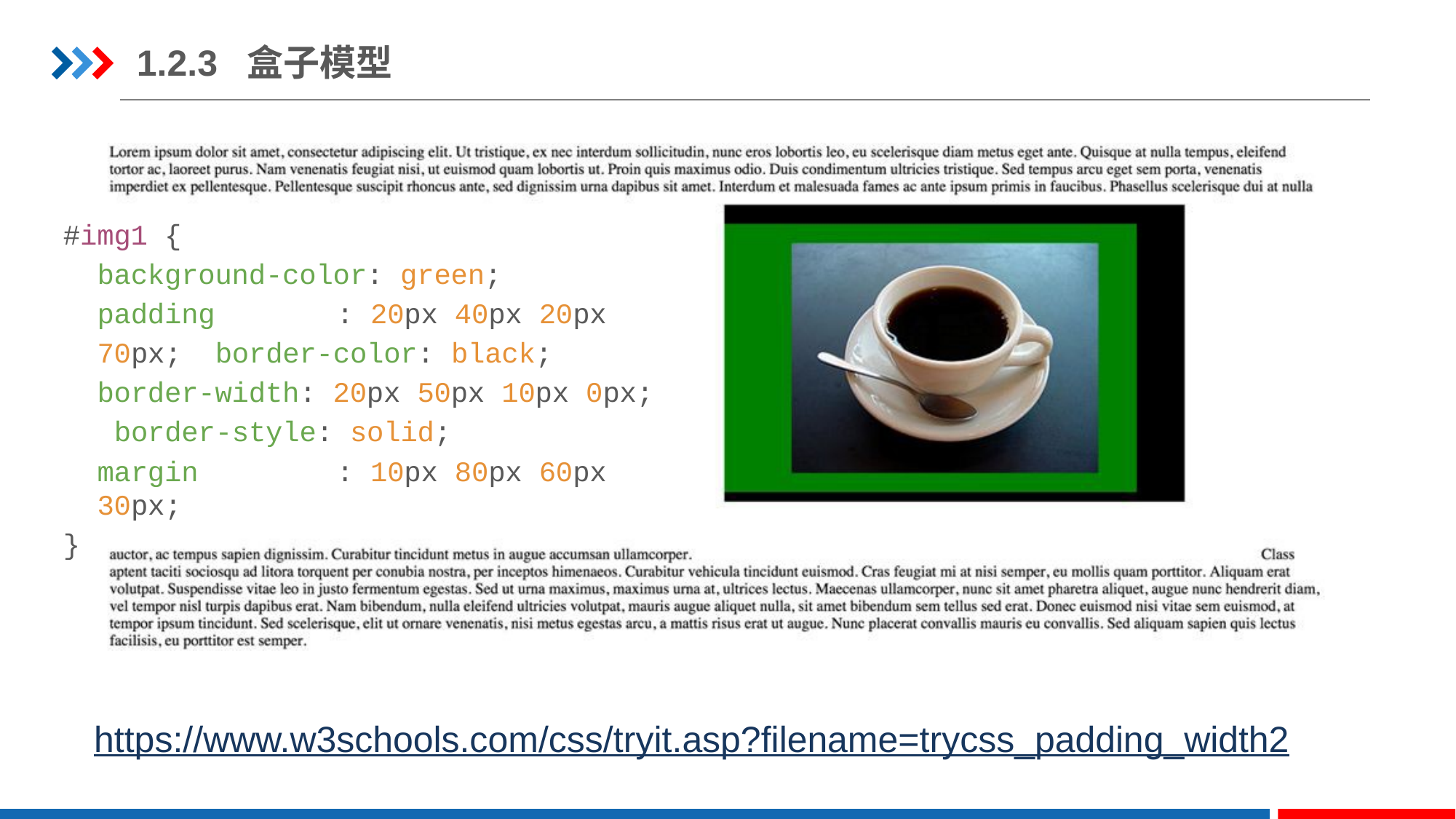

1.2.3  盒子模型

#img1 {
background-color: green;
padding	: 20px 40px 20px 70px;  border-color: black;
border-width: 20px 50px 10px 0px;  border-style: solid;
margin	: 10px 80px 60px 30px;
}
https://www.w3schools.com/css/tryit.asp?filename=trycss_padding_width2